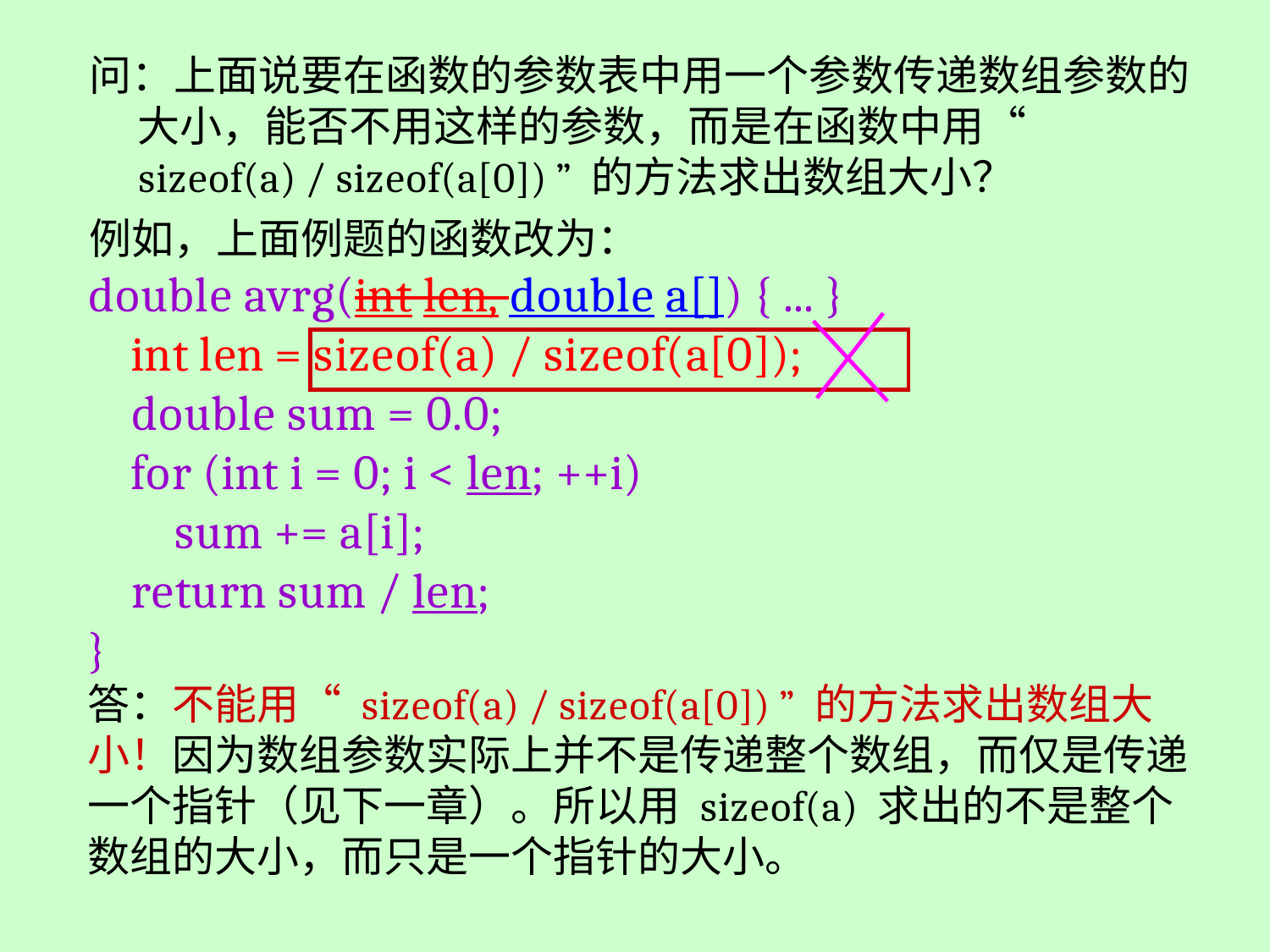

问：上面说要在函数的参数表中用一个参数传递数组参数的大小，能否不用这样的参数，而是在函数中用“ sizeof(a) / sizeof(a[0]) ” 的方法求出数组大小？
例如，上面例题的函数改为：
double avrg(int len, double a[]) { ... }
    int len = sizeof(a) / sizeof(a[0]);
    double sum = 0.0;
    for (int i = 0; i < len; ++i)
        sum += a[i];
    return sum / len;
}
答：不能用“ sizeof(a) / sizeof(a[0]) ” 的方法求出数组大小！因为数组参数实际上并不是传递整个数组，而仅是传递一个指针（见下一章）。所以用 sizeof(a) 求出的不是整个数组的大小，而只是一个指针的大小。